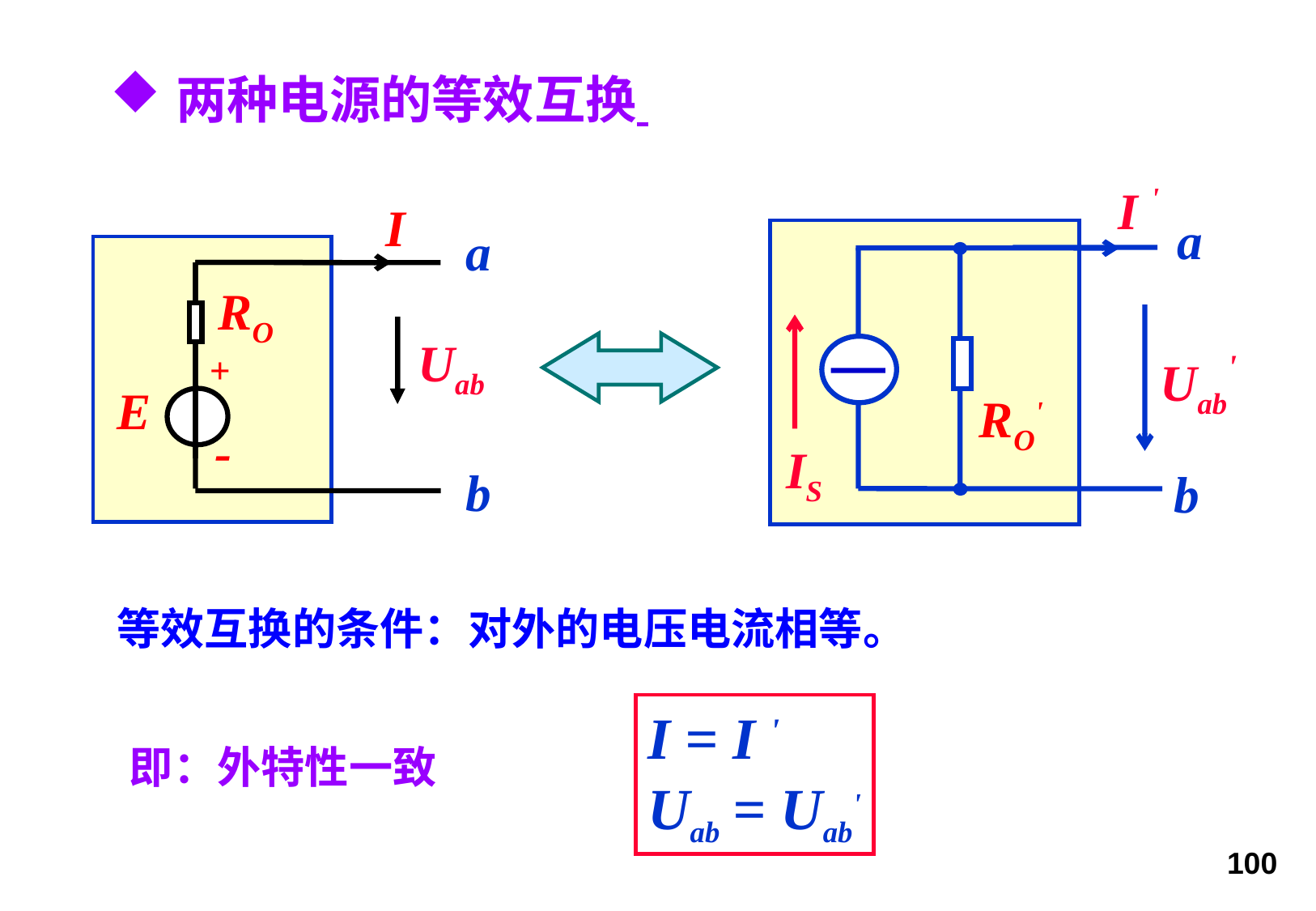

两种电源的等效互换
I '
a

Uab'

RO'

IS
b

I
a

RO

Uab
+

E

-
b

等效互换的条件：对外的电压电流相等。
I = I '
Uab = Uab'
即：外特性一致